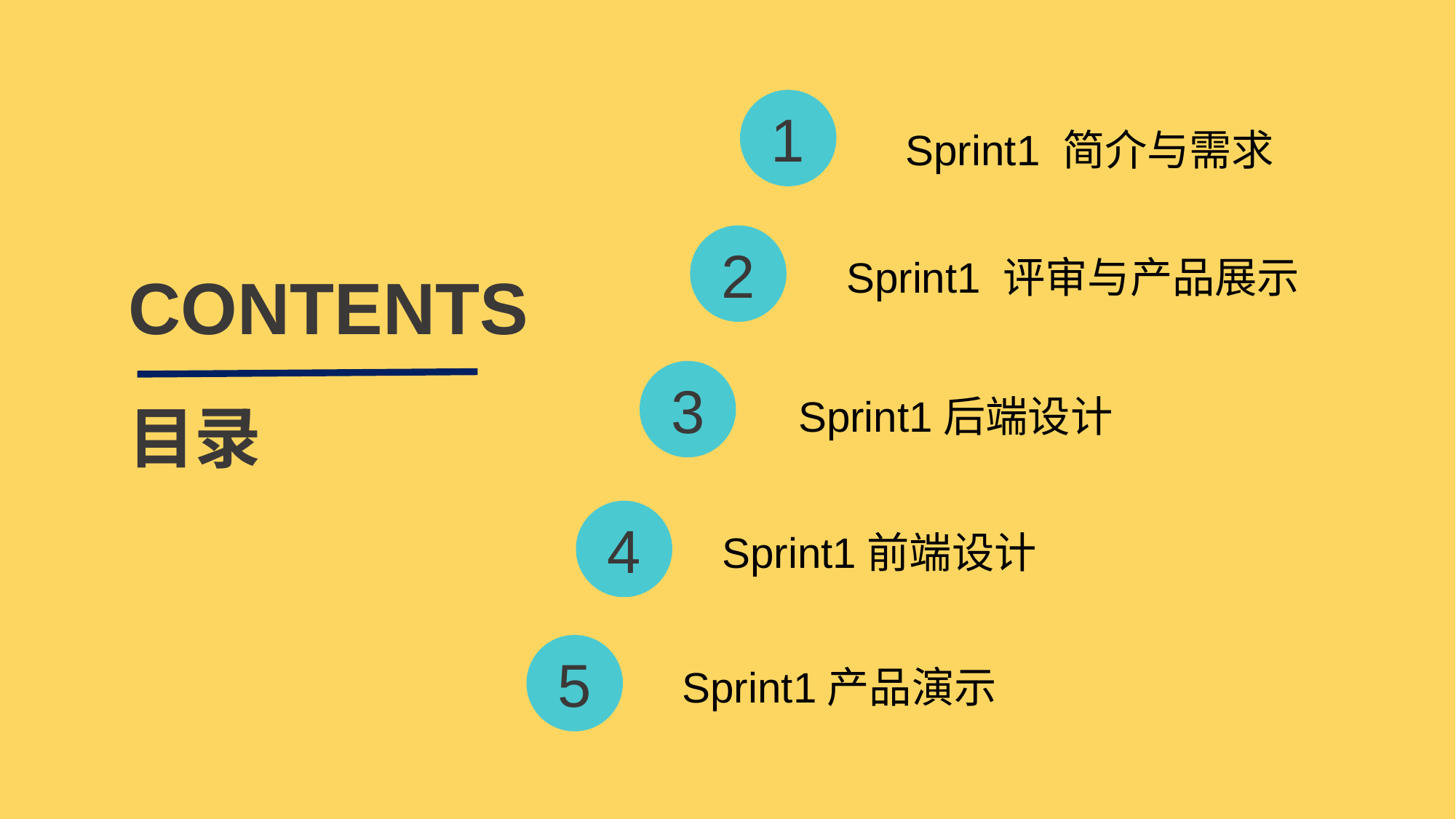

1
Sprint1 简介与需求
2
Sprint1 评审与产品展示
CONTENTS
3
Sprint1后端设计
目录
4
Sprint1前端设计
5
Sprint1产品演示